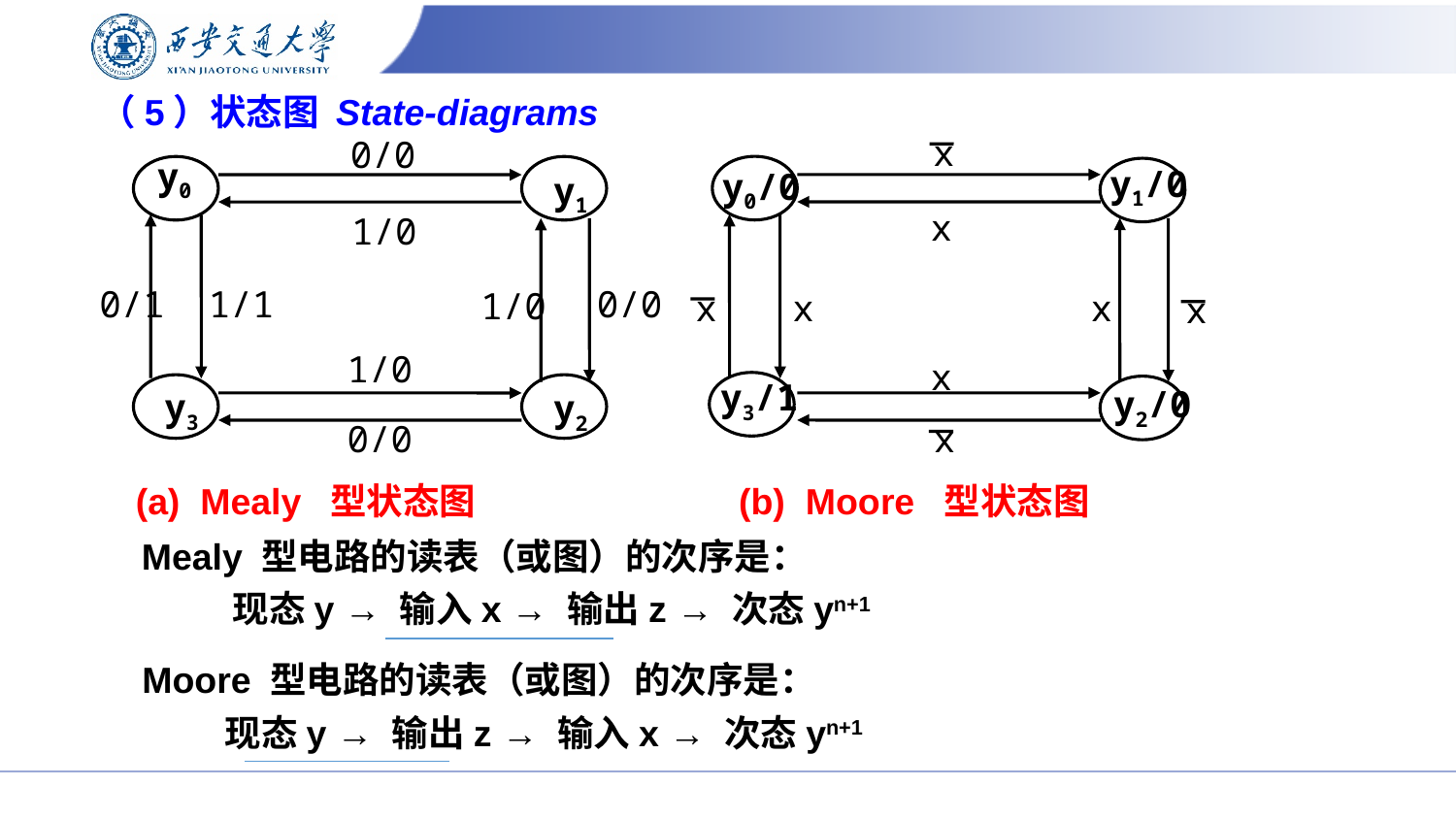

# （5）状态图 State-diagrams
x

y1/0

y0/0

x

x

x
x
x

x
y3/1

y2/0

x

(b)  Moore  型状态图
0/0
y0

y1

1/0

0/1
1/1
0/0
1/0
1/0

y3

y2

0/0

(a)  Mealy  型状态图
Mealy 型电路的读表（或图）的次序是：
          现态y → 输入x → 输出z → 次态yn+1
Moore 型电路的读表（或图）的次序是：
         现态y → 输出z → 输入x → 次态yn+1